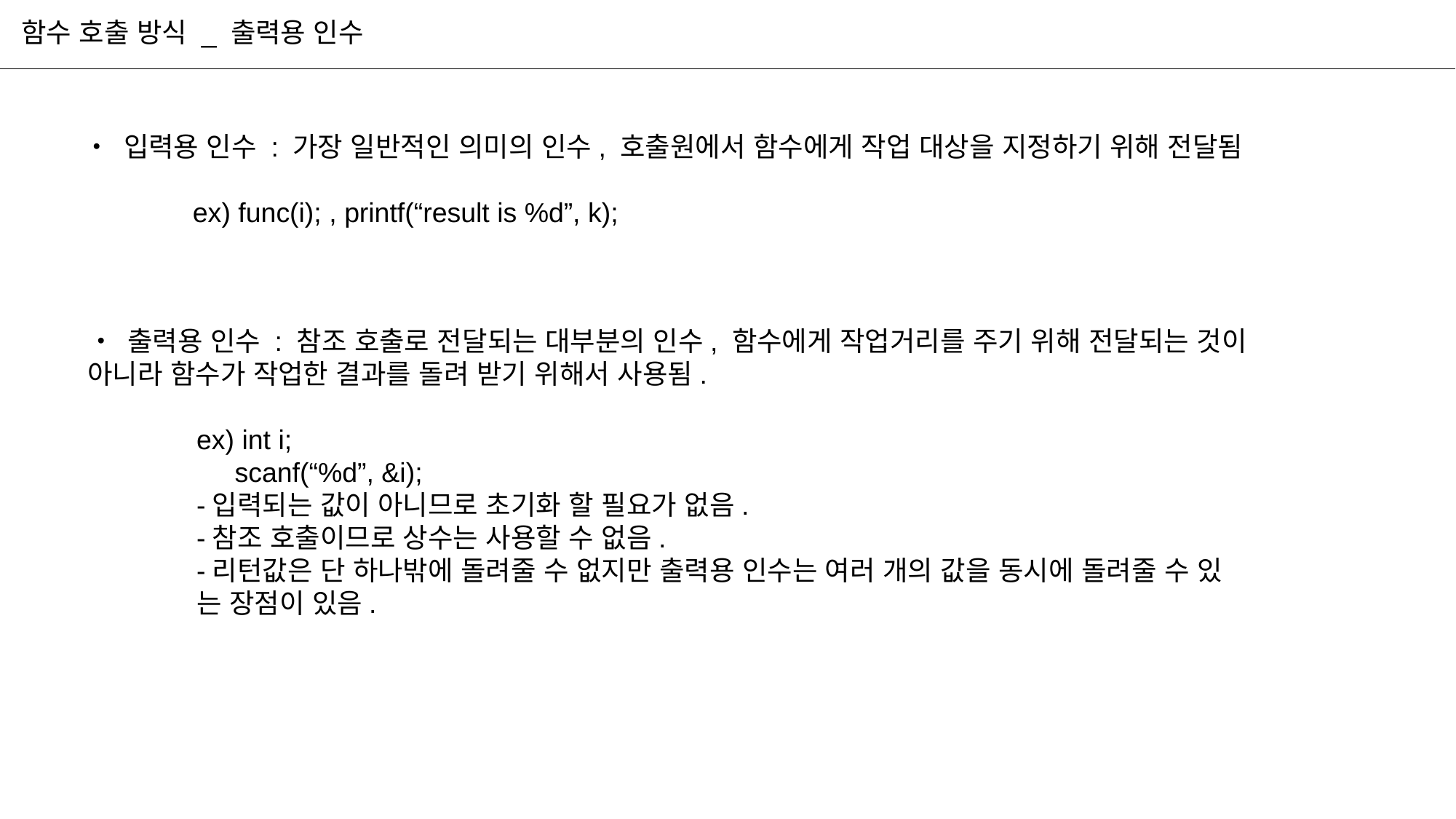

함수 호출 방식 _ 출력용 인수
• 입력용 인수 : 가장 일반적인 의미의 인수, 호출원에서 함수에게 작업 대상을 지정하기 위해 전달됨

	ex) func(i); , printf(“result is %d”, k);
• 출력용 인수 : 참조 호출로 전달되는 대부분의 인수, 함수에게 작업거리를 주기 위해 전달되는 것이
아니라 함수가 작업한 결과를 돌려 받기 위해서 사용됨.

	ex) int i;
	     scanf(“%d”, &i);
	-입력되는 값이 아니므로 초기화 할 필요가 없음.
	-참조 호출이므로 상수는 사용할 수 없음.
	-리턴값은 단 하나밖에 돌려줄 수 없지만 출력용 인수는 여러 개의 값을 동시에 돌려줄 수 있
	는 장점이 있음.